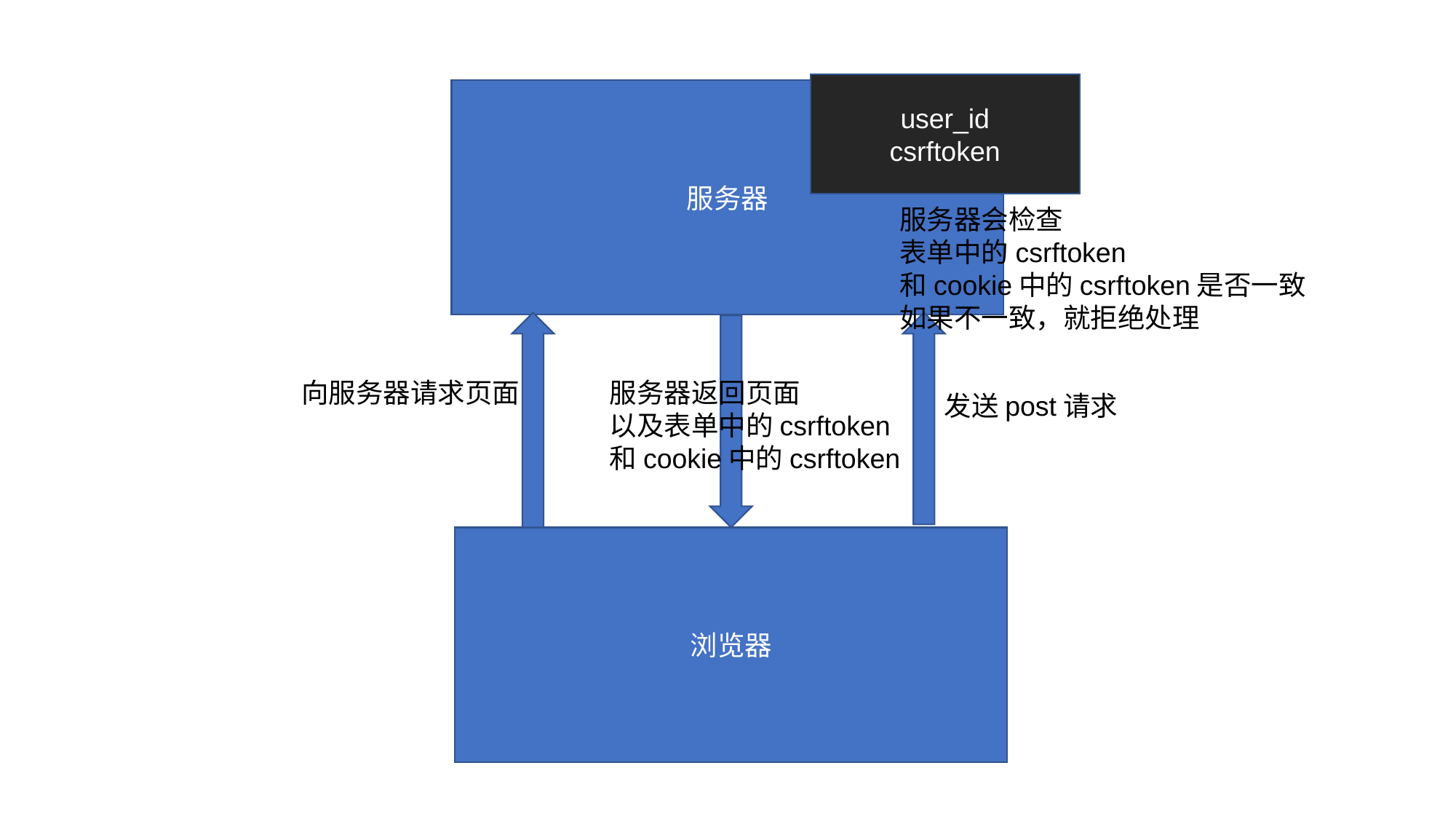

user_id
csrftoken
服务器
服务器会检查
表单中的csrftoken
和cookie中的csrftoken是否一致
如果不一致，就拒绝处理

向服务器请求页面
服务器返回页面
以及表单中的csrftoken
和cookie中的csrftoken
发送post请求
浏览器